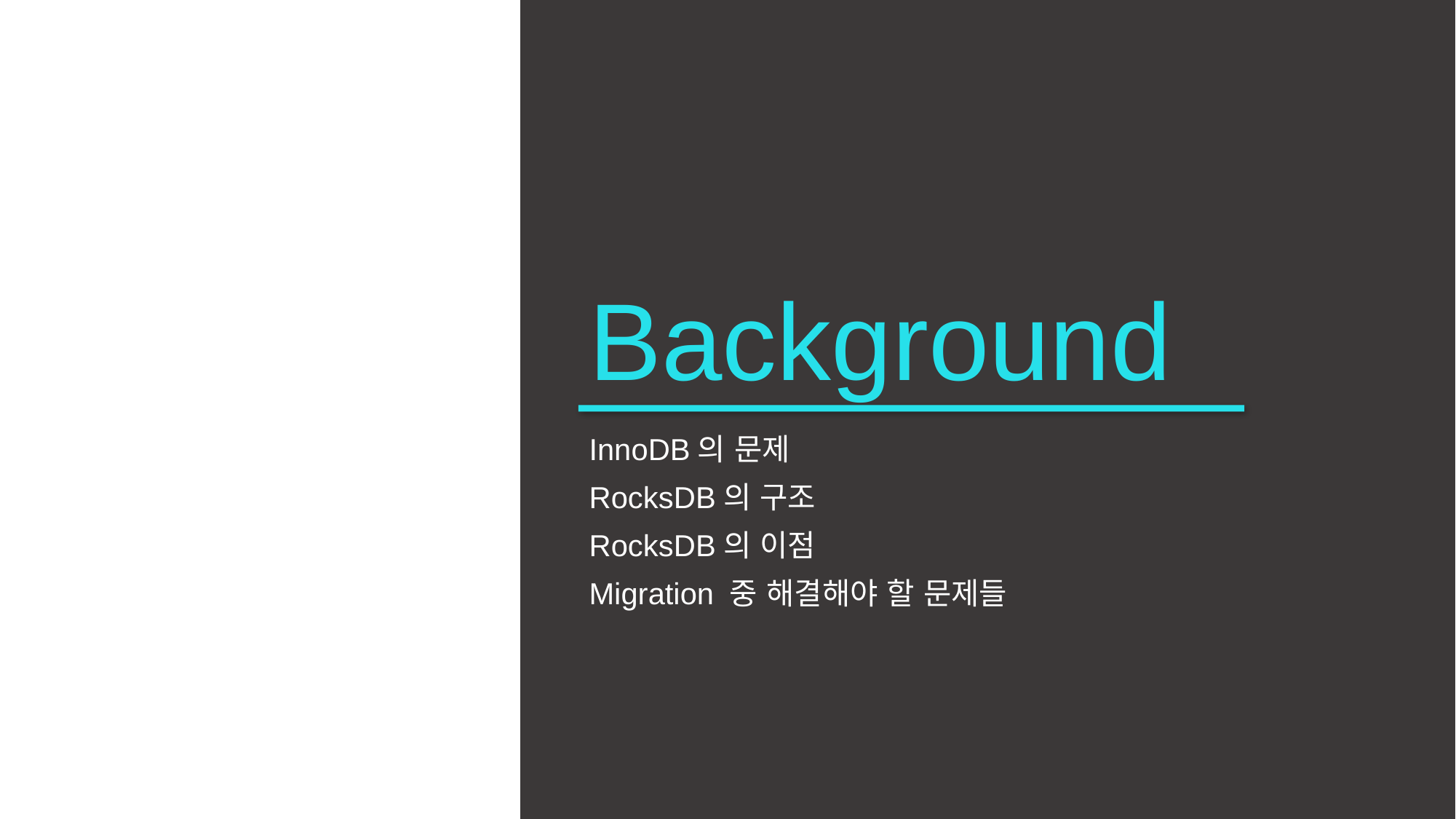

Background

InnoDB의 문제
RocksDB의 구조
RocksDB의 이점
Migration 중 해결해야 할 문제들